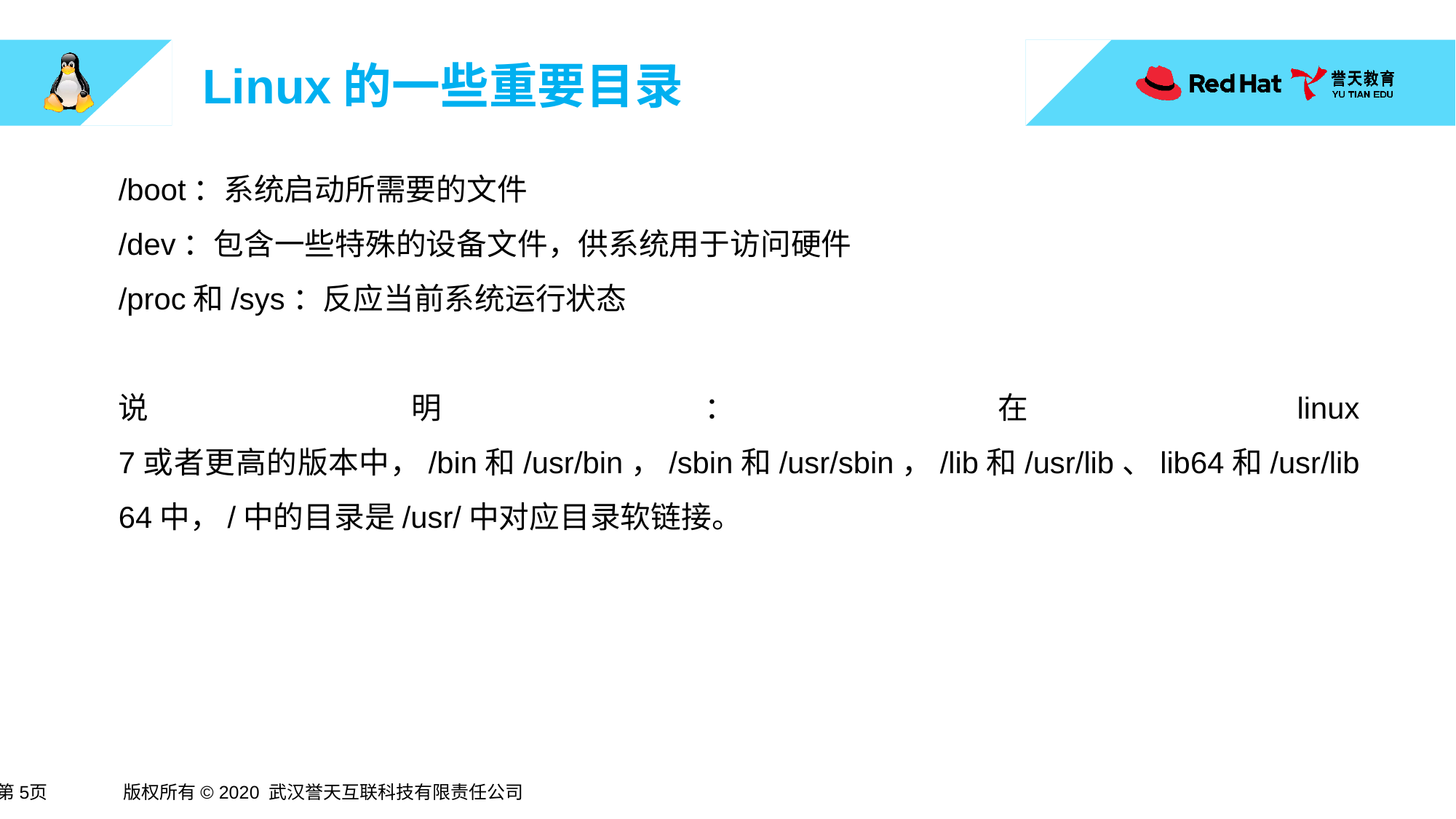

# Linux的一些重要目录
/boot：系统启动所需要的文件
/dev：包含一些特殊的设备文件，供系统用于访问硬件
/proc和/sys：反应当前系统运行状态

说明：在linux 7或者更高的版本中，/bin和/usr/bin，/sbin和/usr/sbin，/lib和/usr/lib、lib64和/usr/lib64中，/中的目录是/usr/中对应目录软链接。
5